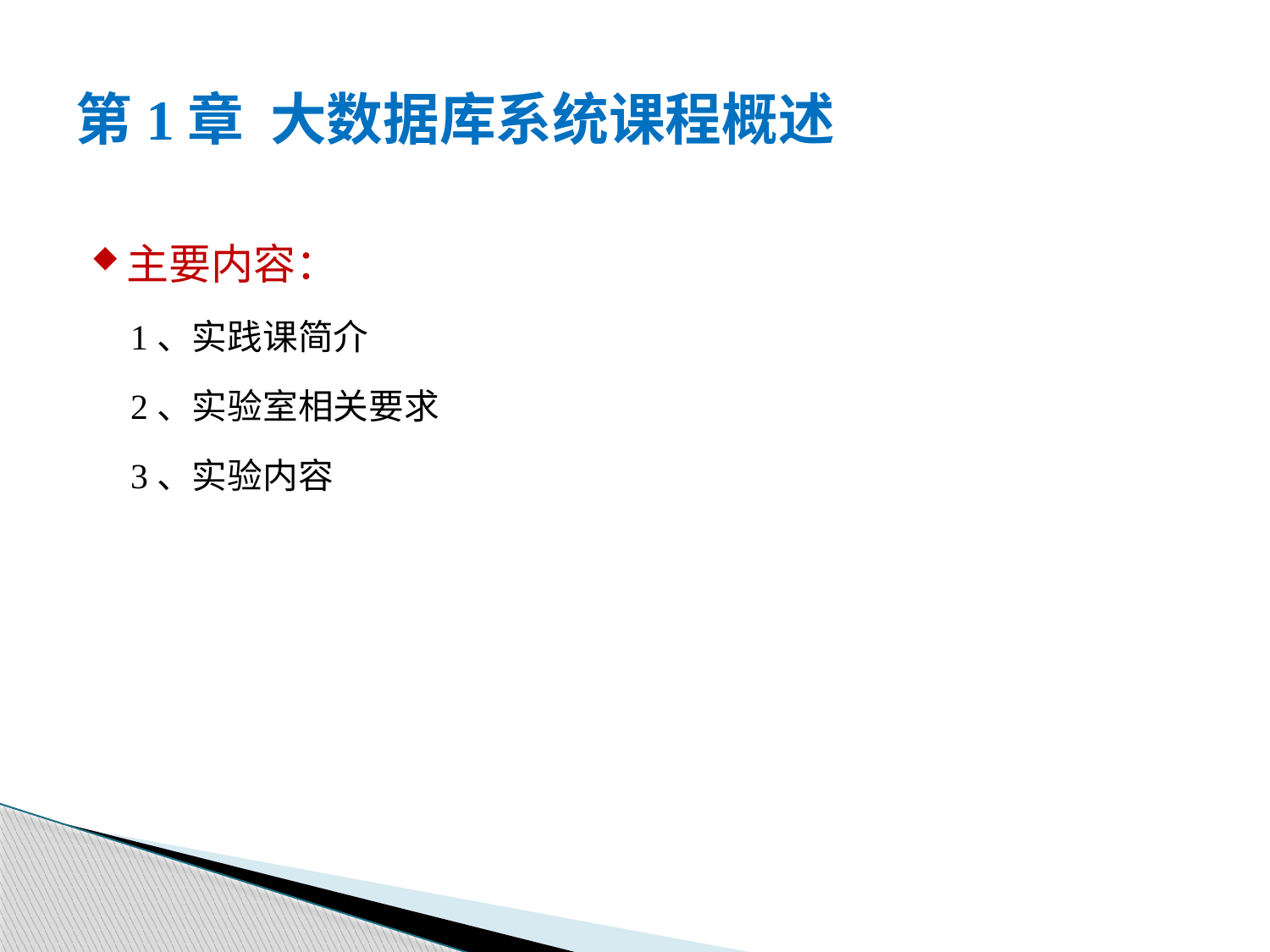

# 第1章  大数据库系统课程概述
主要内容：
1、实践课简介
2、实验室相关要求
3、实验内容